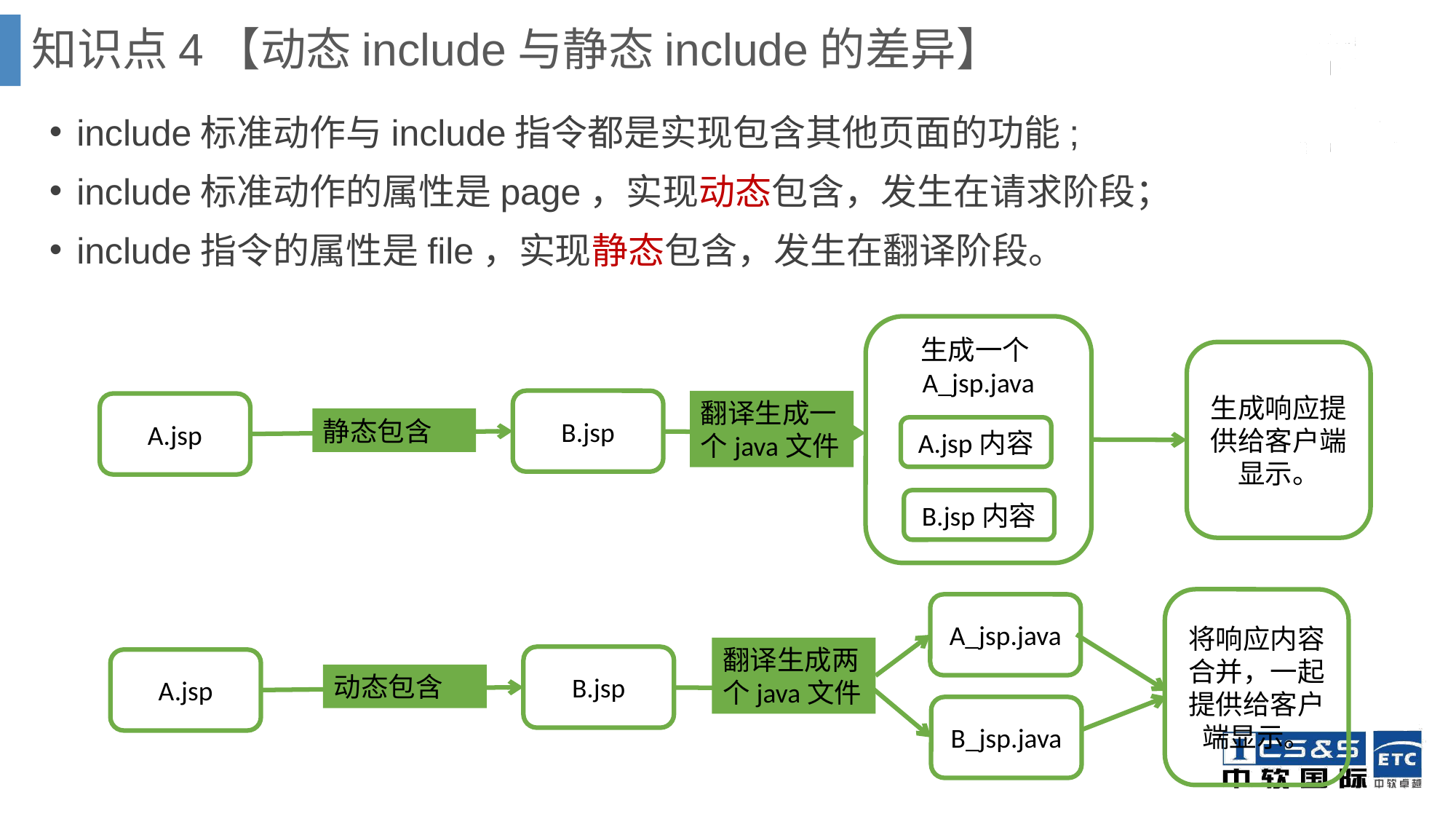

知识点4【动态include与静态include的差异】
include标准动作与include指令都是实现包含其他页面的功能;
include标准动作的属性是page，实现动态包含，发生在请求阶段；
include指令的属性是file，实现静态包含，发生在翻译阶段。
生成一个A_jsp.java
生成响应提供给客户端显示。
B.jsp
翻译生成一个java文件
A.jsp
静态包含
A.jsp内容
B.jsp内容
将响应内容合并，一起提供给客户端显示。
A_jsp.java
翻译生成两个java文件
B.jsp
A.jsp
动态包含
B_jsp.java